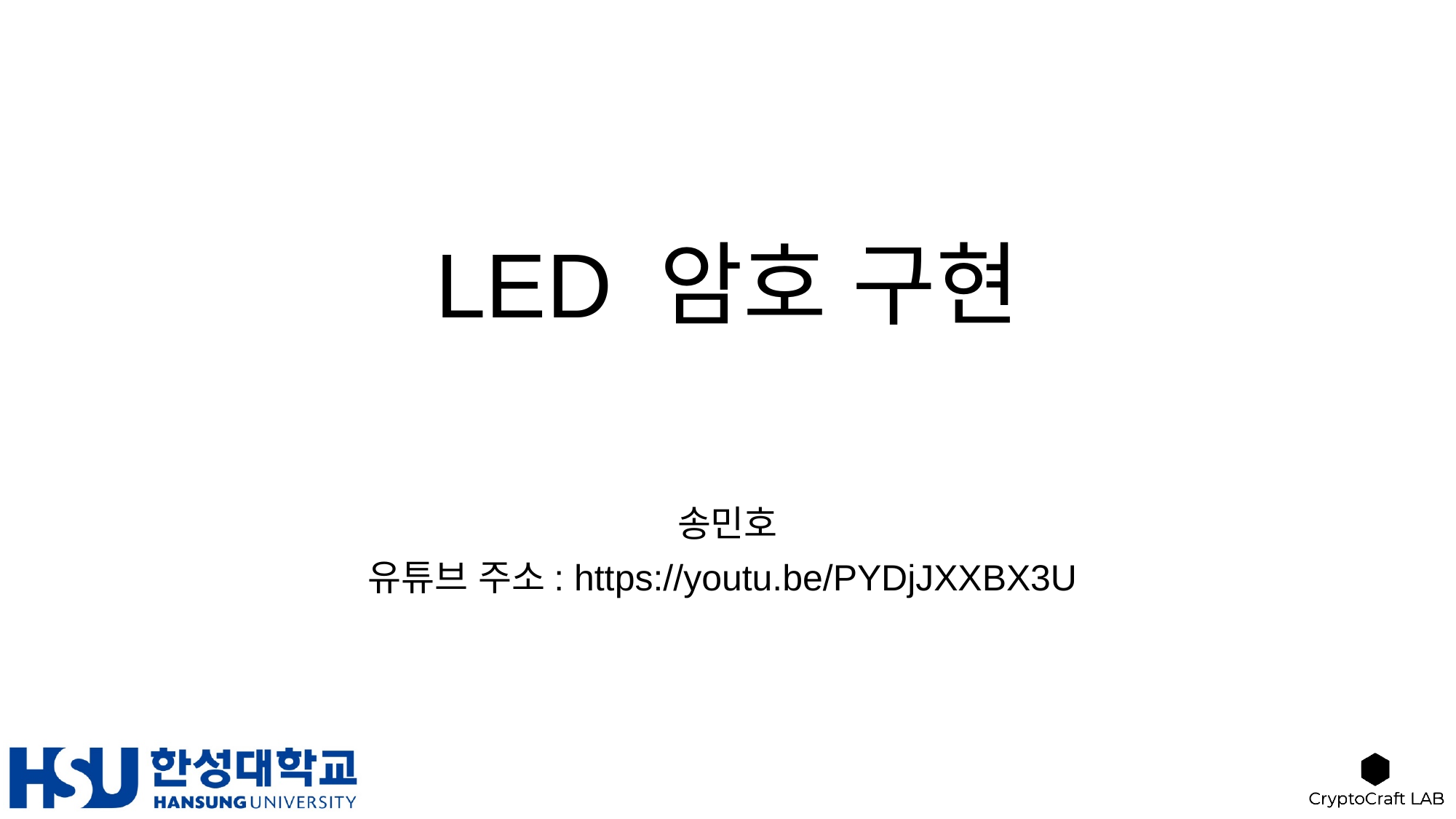

# LED 암호 구현
송민호
유튜브 주소: https://youtu.be/PYDjJXXBX3U